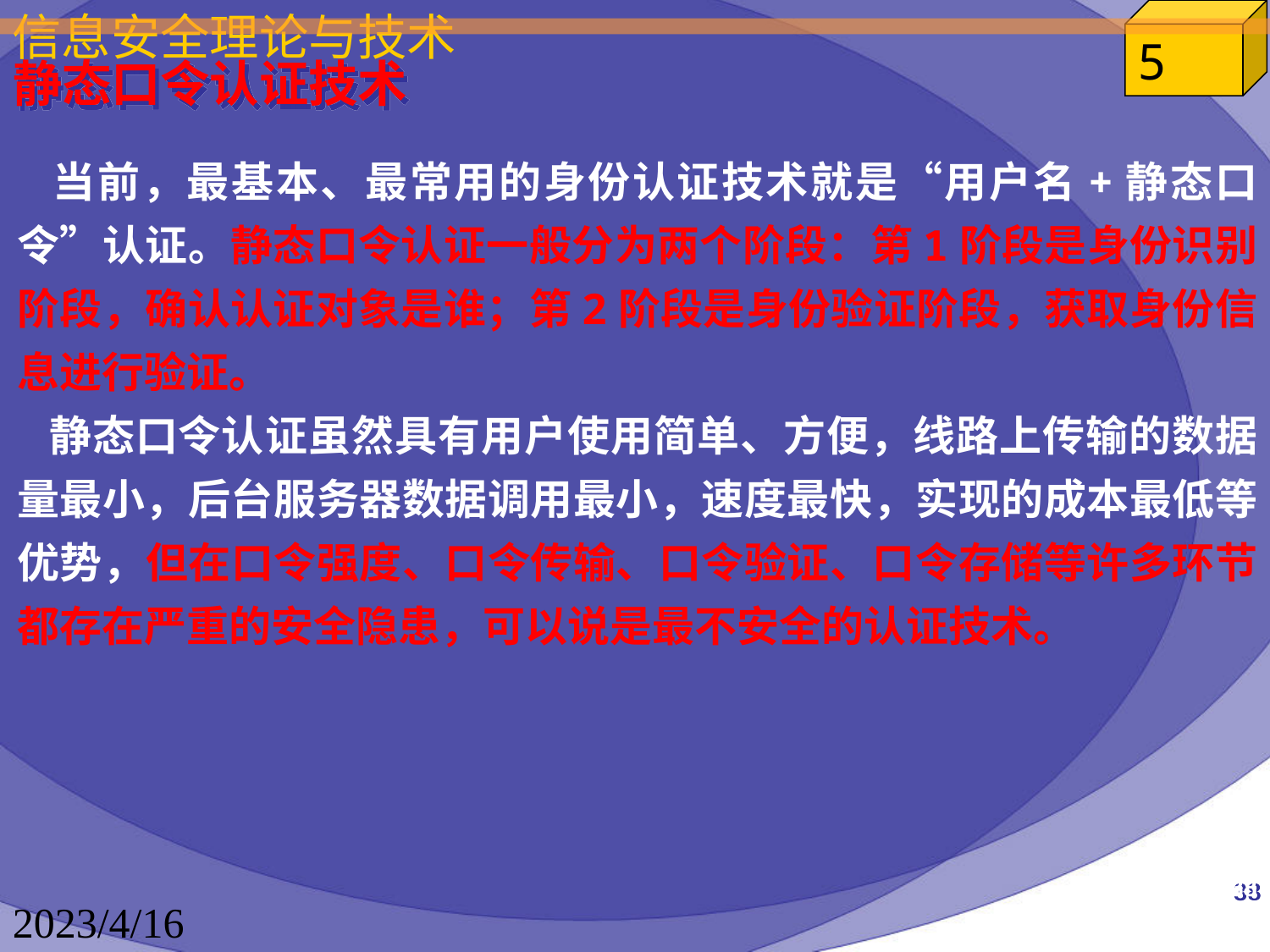

静态口令认证技术
  当前，最基本、最常用的身份认证技术就是“用户名+静态口令”认证。静态口令认证一般分为两个阶段：第1阶段是身份识别阶段，确认认证对象是谁；第2阶段是身份验证阶段，获取身份信息进行验证。
  静态口令认证虽然具有用户使用简单、方便，线路上传输的数据量最小，后台服务器数据调用最小，速度最快，实现的成本最低等优势，但在口令强度、口令传输、口令验证、口令存储等许多环节都存在严重的安全隐患，可以说是最不安全的认证技术。
38
2023/4/16